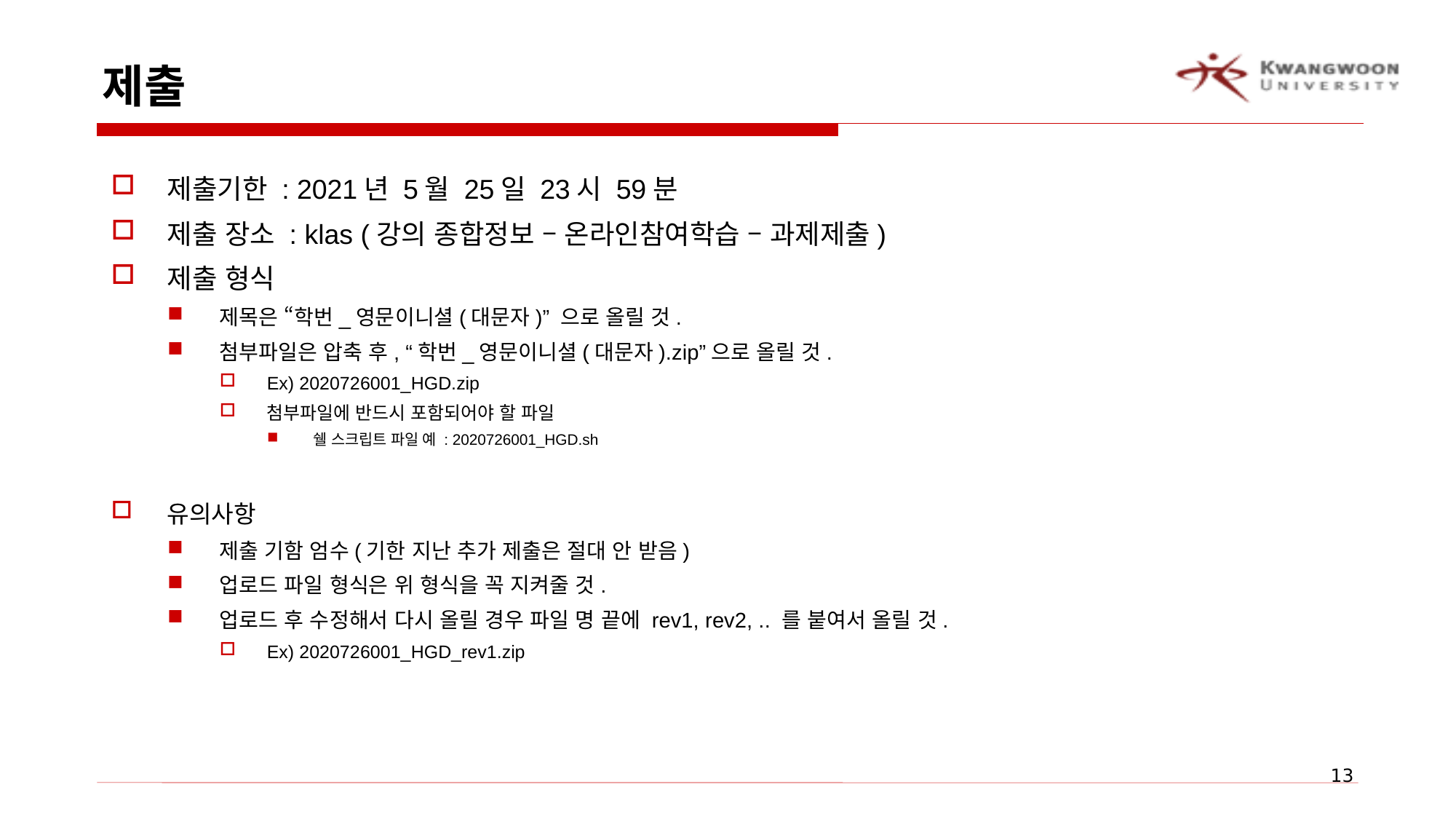

# 제출
제출기한 : 2021년 5월 25일 23시 59분
제출 장소 : klas (강의 종합정보 – 온라인참여학습 – 과제제출)
제출 형식
제목은 “학번_영문이니셜(대문자)” 으로 올릴 것.
첨부파일은 압축 후, “학번_영문이니셜(대문자).zip”으로 올릴 것.
Ex) 2020726001_HGD.zip
첨부파일에 반드시 포함되어야 할 파일
쉘 스크립트 파일 예 : 2020726001_HGD.sh

유의사항
제출 기함 엄수(기한 지난 추가 제출은 절대 안 받음)
업로드 파일 형식은 위 형식을 꼭 지켜줄 것.
업로드 후 수정해서 다시 올릴 경우 파일 명 끝에 rev1, rev2, .. 를 붙여서 올릴 것.
Ex) 2020726001_HGD_rev1.zip
13